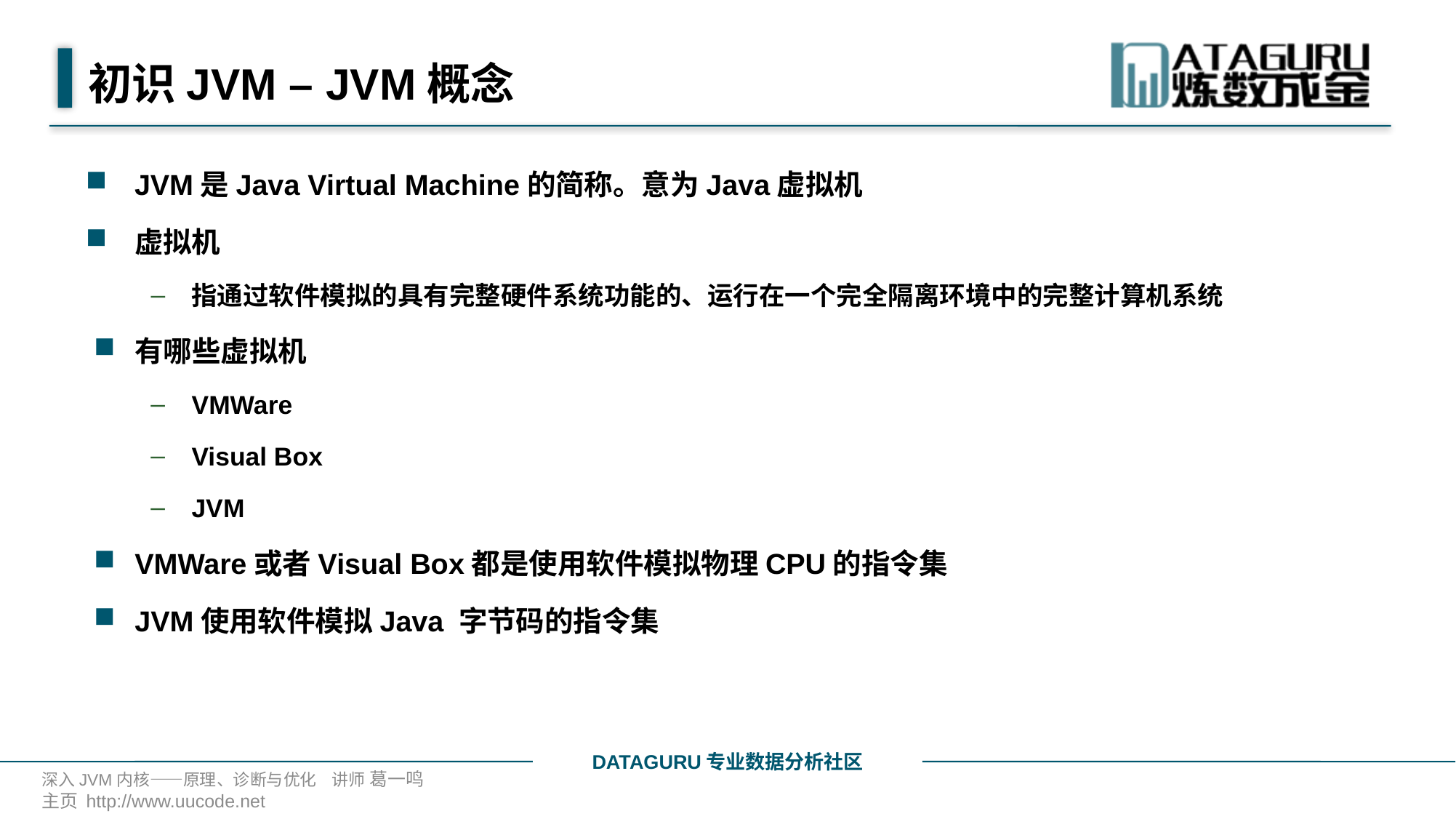

# 初识JVM – JVM概念
JVM是Java Virtual Machine的简称。意为Java虚拟机
虚拟机
指通过软件模拟的具有完整硬件系统功能的、运行在一个完全隔离环境中的完整计算机系统
有哪些虚拟机
VMWare
Visual Box
JVM
VMWare或者Visual Box都是使用软件模拟物理CPU的指令集
JVM使用软件模拟Java 字节码的指令集